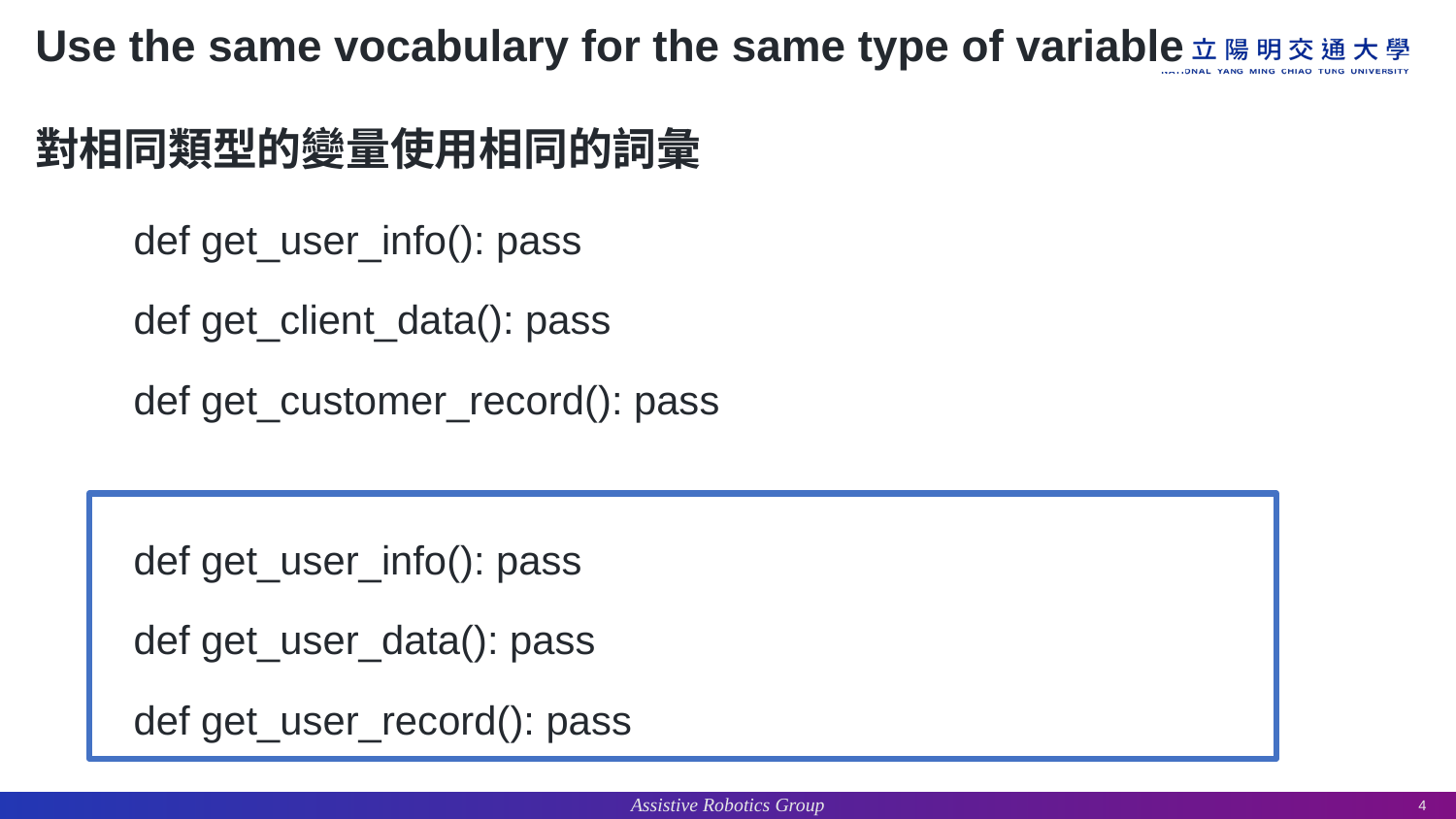

# Use the same vocabulary for the same type of variable
對相同類型的變量使用相同的詞彙
def get_user_info(): pass
def get_client_data(): pass
def get_customer_record(): pass

def get_user_info(): pass
def get_user_data(): pass
def get_user_record(): pass